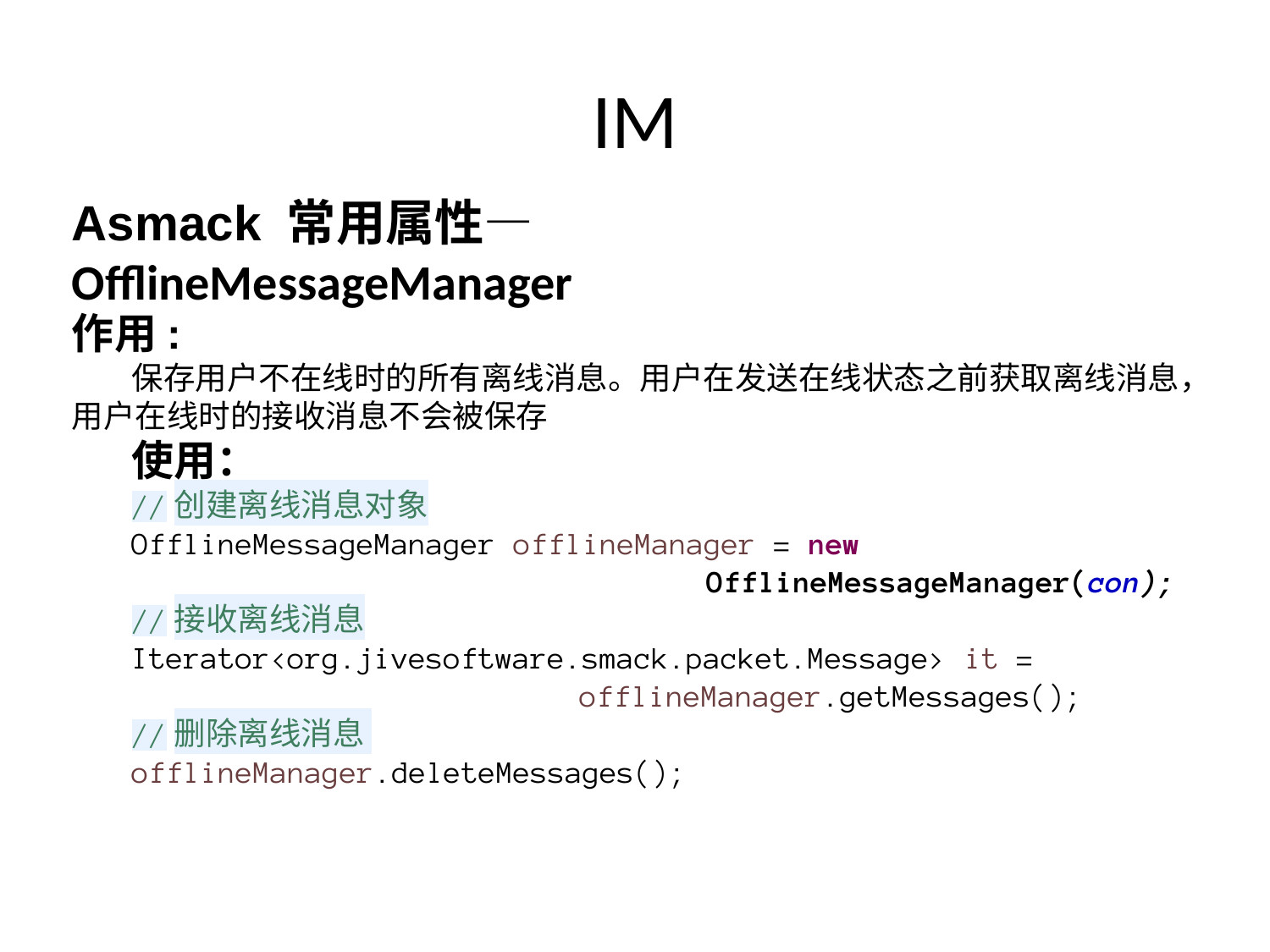

# IM
Asmack 常用属性—OfflineMessageManager
作用:
保存用户不在线时的所有离线消息。用户在发送在线状态之前获取离线消息，用户在线时的接收消息不会被保存
使用：
//创建离线消息对象
OfflineMessageManager offlineManager = new      	  	   					OfflineMessageManager(con);
//接收离线消息
Iterator<org.jivesoftware.smack.packet.Message> it = 						offlineManager.getMessages();
//删除离线消息
offlineManager.deleteMessages();